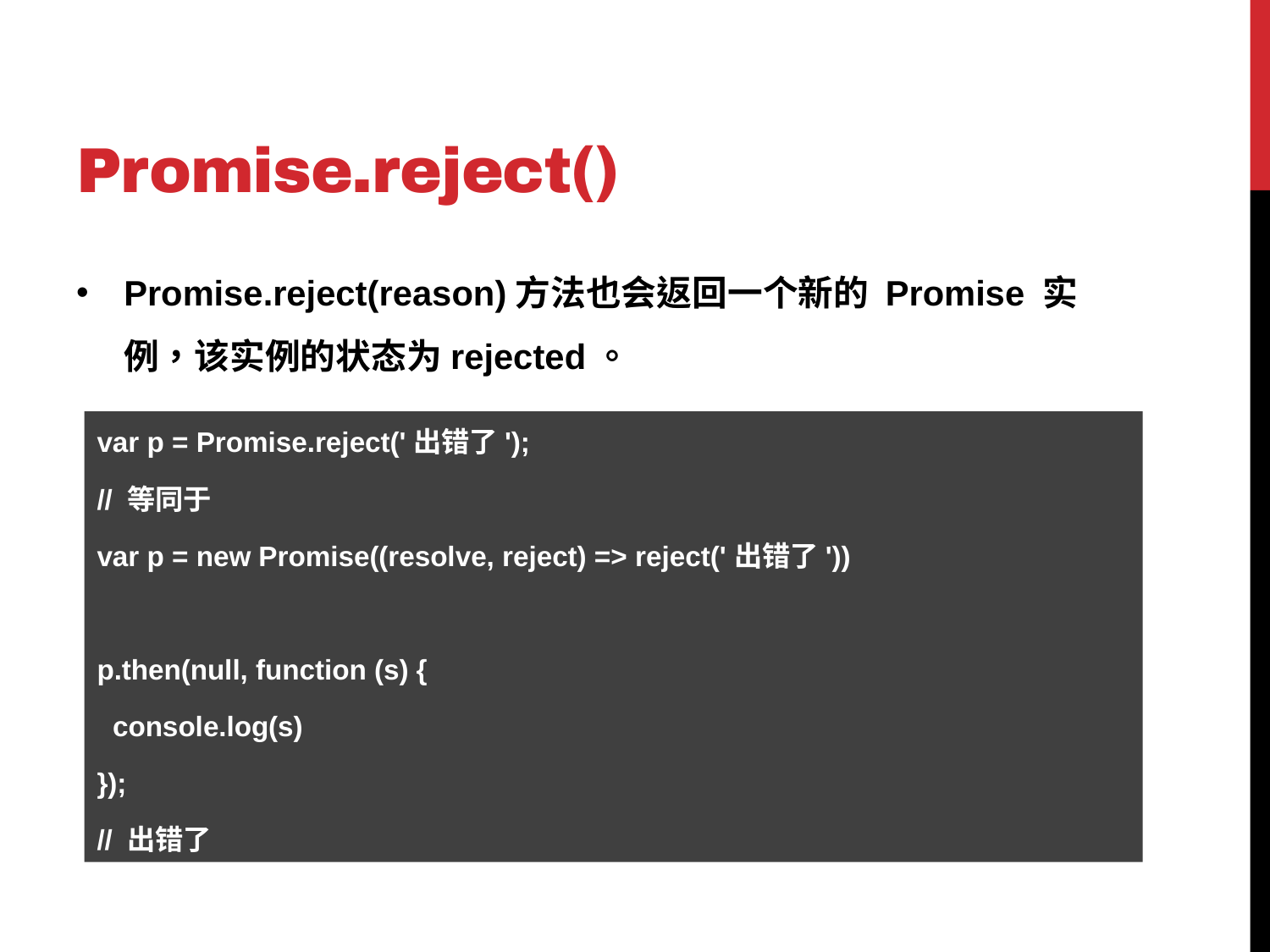

# Promise.reject()
Promise.reject(reason)方法也会返回一个新的 Promise 实例，该实例的状态为rejected。

var p = Promise.reject('出错了');
// 等同于
var p = new Promise((resolve, reject) => reject('出错了'))

p.then(null, function (s) {
  console.log(s)
});
// 出错了